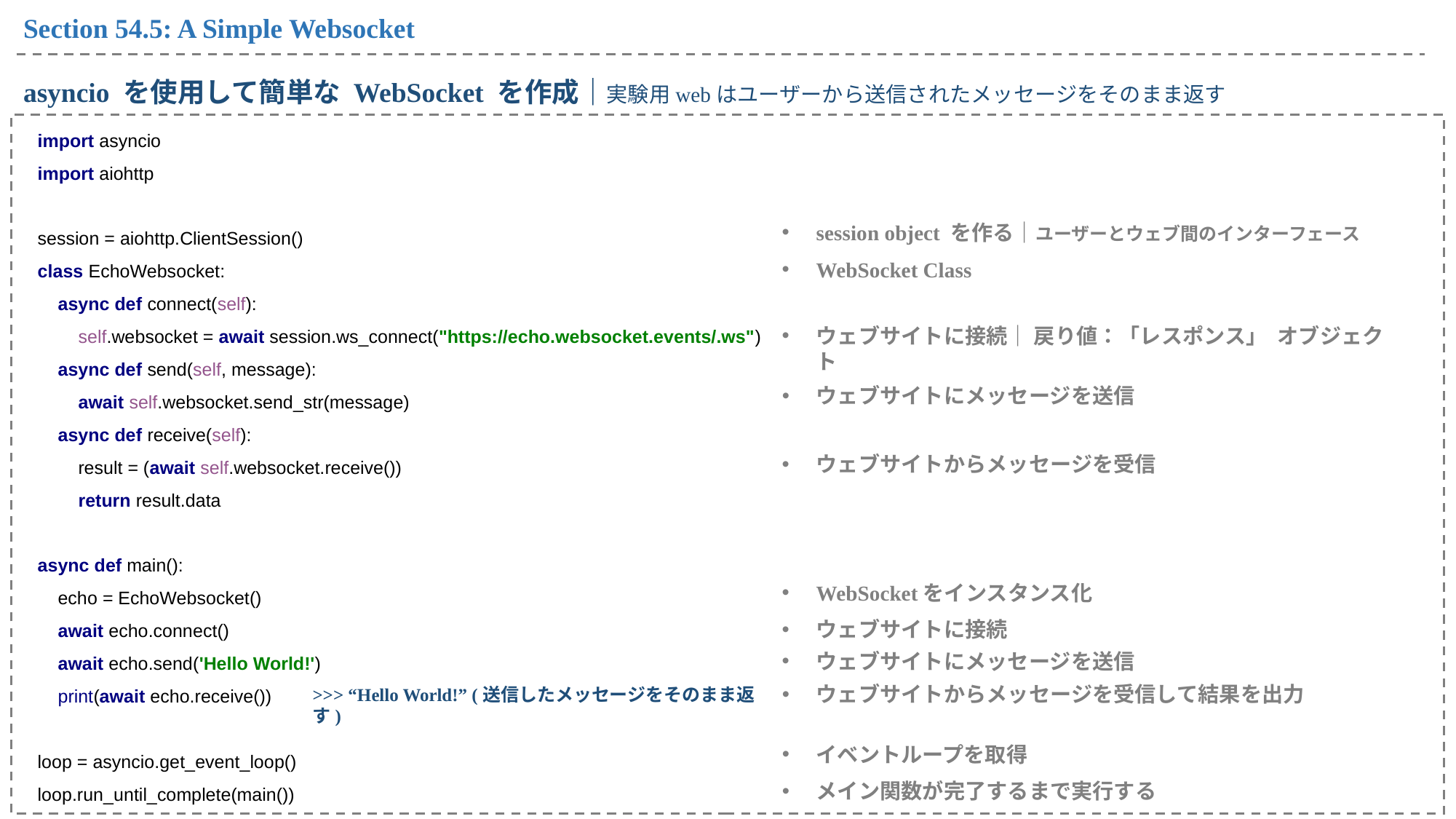

Section 54.5: A Simple Websocket
asyncio を使用して簡単な WebSocket を作成｜実験用webはユーザーから送信されたメッセージをそのまま返す
import asyncio
import aiohttp
session = aiohttp.ClientSession()
class EchoWebsocket:
    async def connect(self):
        self.websocket = await session.ws_connect("https://echo.websocket.events/.ws")
    async def send(self, message):
        await self.websocket.send_str(message)
    async def receive(self):
        result = (await self.websocket.receive())
        return result.data
async def main():
    echo = EchoWebsocket()
    await echo.connect()
    await echo.send('Hello World!')
    print(await echo.receive())
loop = asyncio.get_event_loop()
loop.run_until_complete(main())

session object を作る｜ユーザーとウェブ間のインターフェース
WebSocket Class
ウェブサイトに接続｜ 戻り値：「レスポンス」  オブジェクト
ウェブサイトにメッセージを送信
ウェブサイトからメッセージを受信
WebSocketをインスタンス化
ウェブサイトに接続
ウェブサイトにメッセージを送信
ウェブサイトからメッセージを受信して結果を出力
>>> “Hello World!” (送信したメッセージをそのまま返す)
イベントループを取得
メイン関数が完了するまで実行する